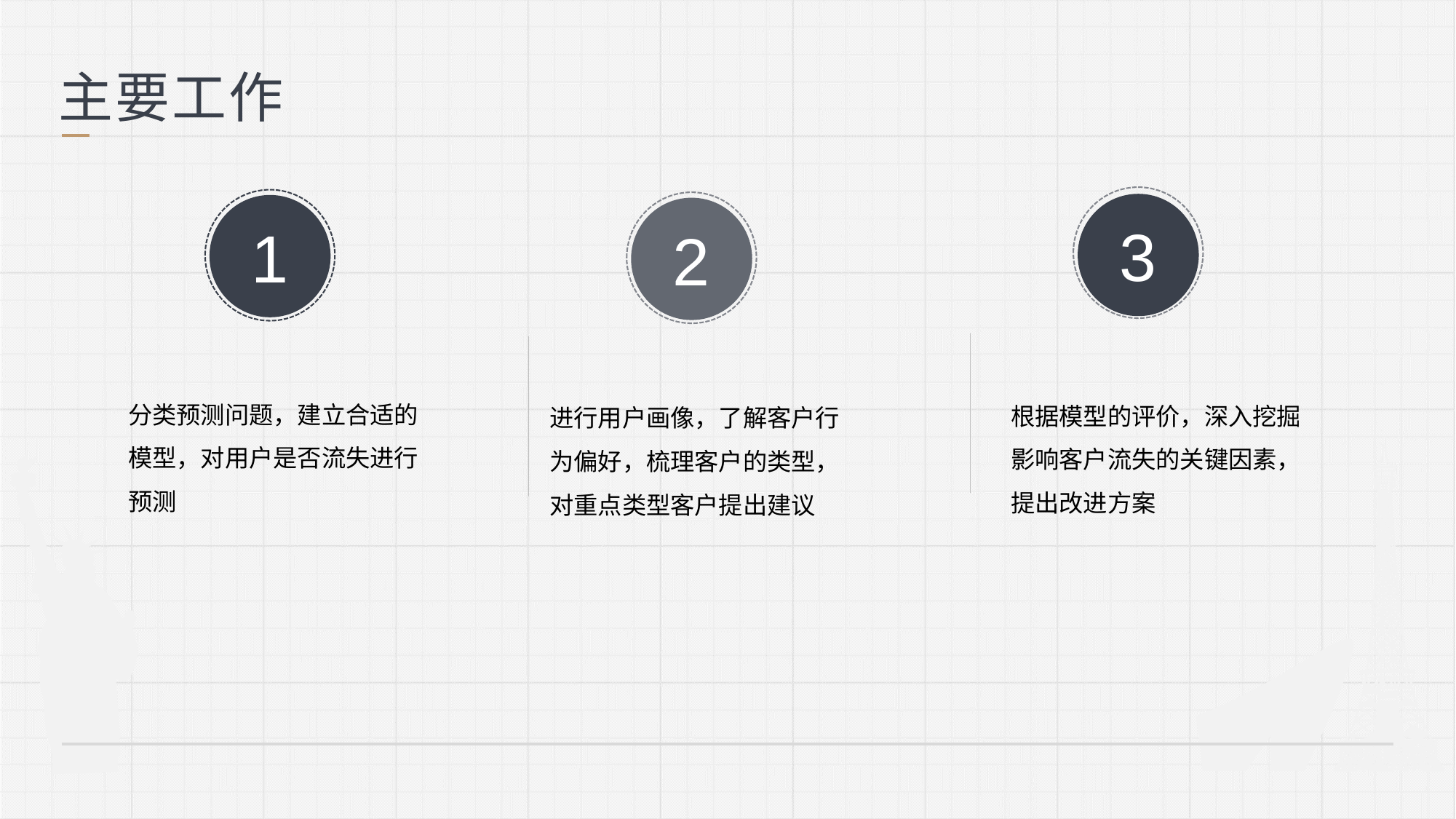

主要工作

1

2
3
分类预测问题，建立合适的模型，对用户是否流失进行预测
根据模型的评价，深入挖掘影响客户流失的关键因素，提出改进方案
进行用户画像，了解客户行为偏好，梳理客户的类型，对重点类型客户提出建议